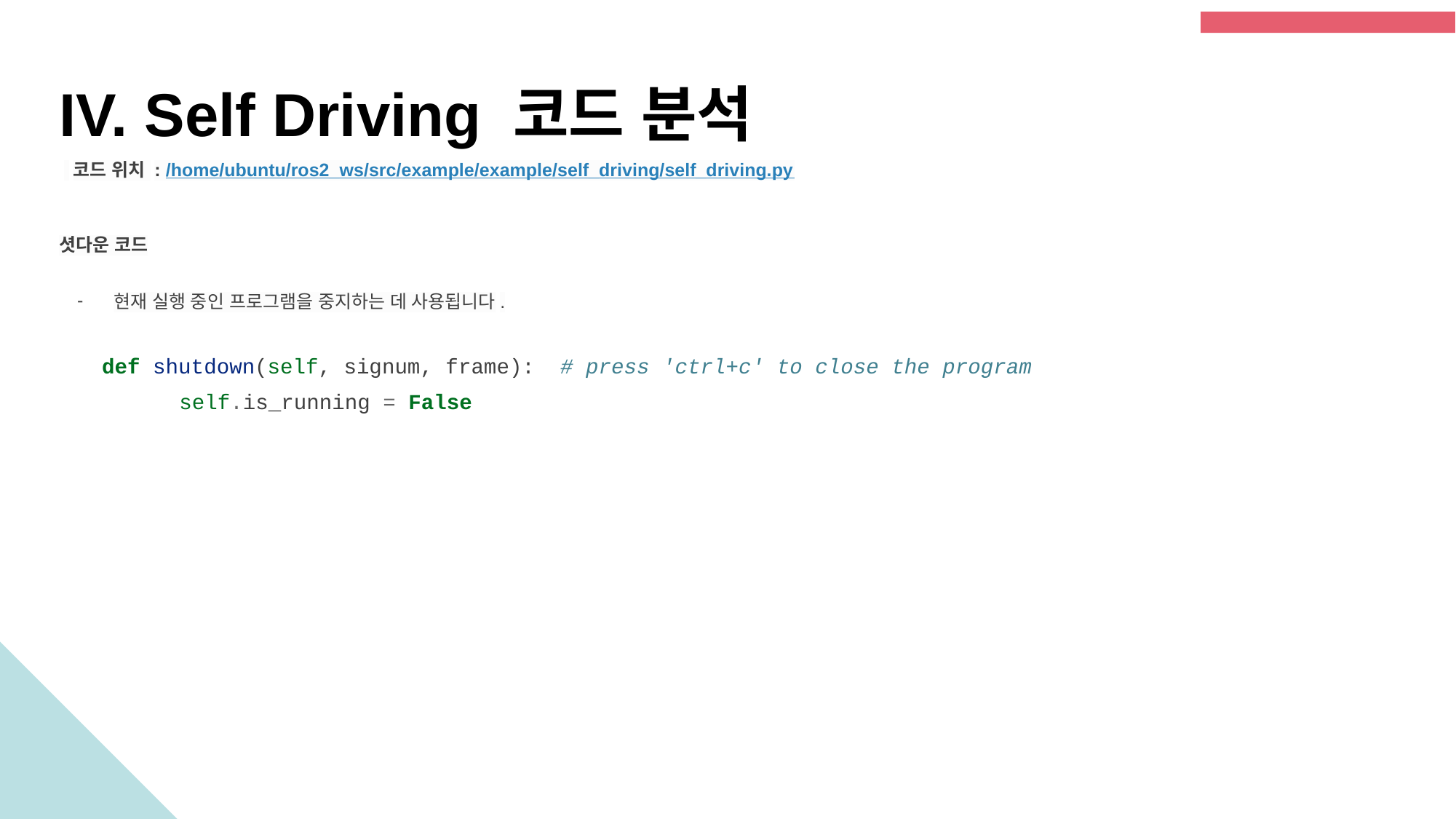

IV. Self Driving 코드 분석
 코드 위치 : /home/ubuntu/ros2_ws/src/example/example/self_driving/self_driving.py
셧다운 코드
현재 실행 중인 프로그램을 중지하는 데 사용됩니다.
   def shutdown(self, signum, frame):  # press 'ctrl+c' to close the program
        self.is_running = False